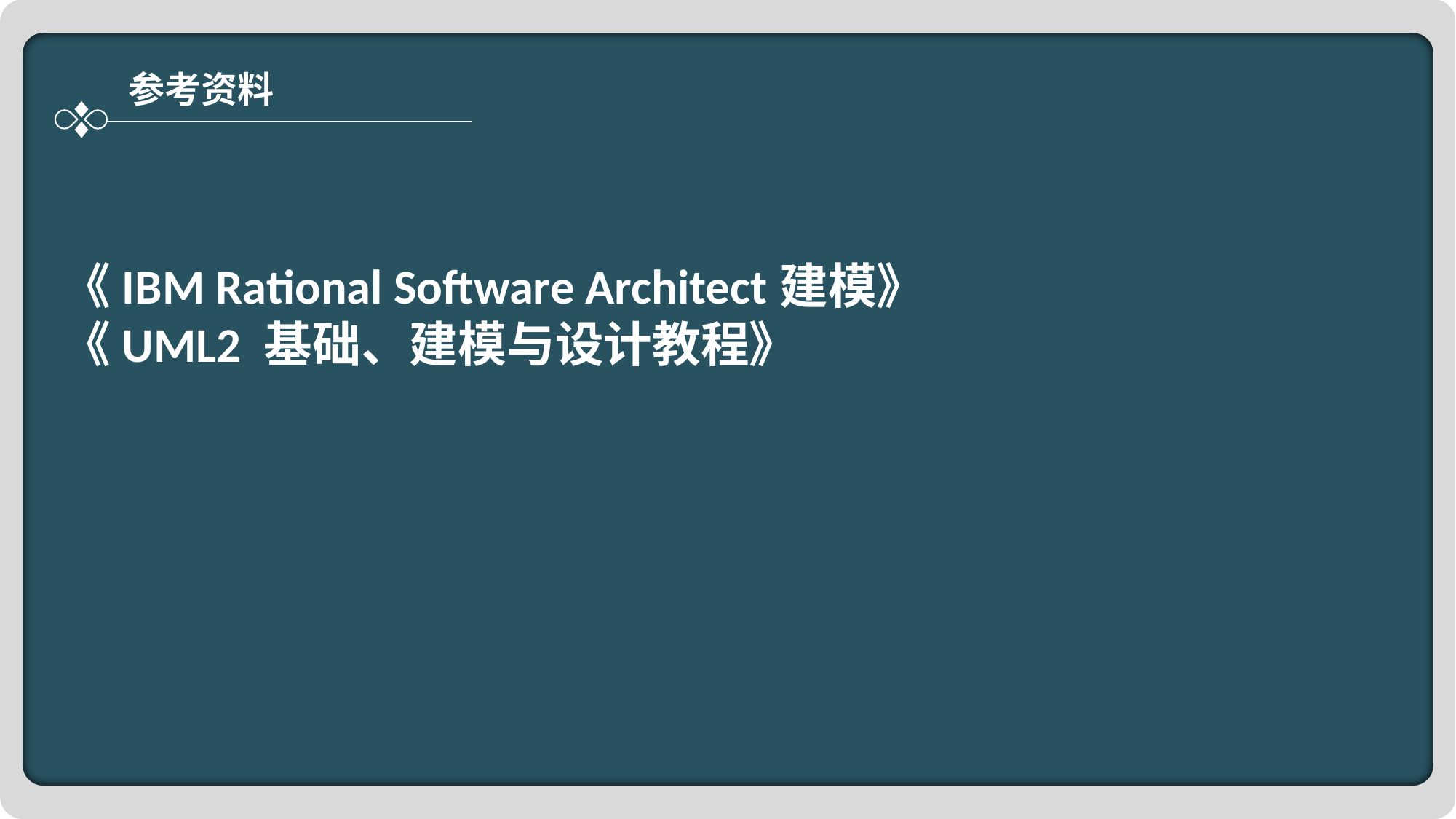

参考资料

《IBM Rational Software Architect建模》
《UML2 基础、建模与设计教程》